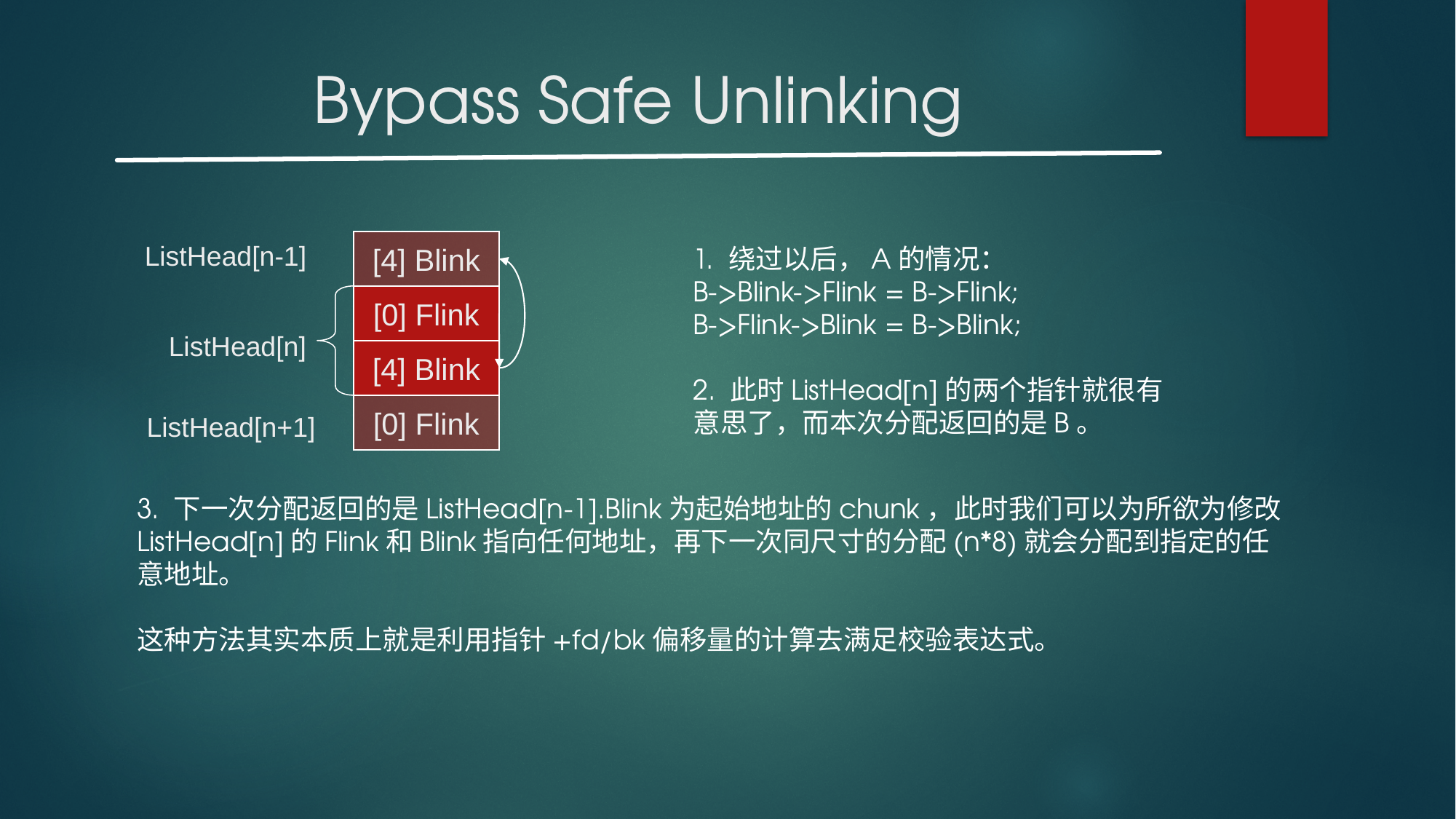

# Bypass Safe Unlinking
[4] Blink
ListHead[n-1]
1. 绕过以后，A的情况：
B->Blink->Flink = B->Flink;
B->Flink->Blink = B->Blink;

2. 此时ListHead[n]的两个指针就很有意思了，而本次分配返回的是B。

[0] Flink
ListHead[n]
[4] Blink
[0] Flink
ListHead[n+1]
3. 下一次分配返回的是ListHead[n-1].Blink为起始地址的chunk，此时我们可以为所欲为修改ListHead[n]的Flink和Blink指向任何地址，再下一次同尺寸的分配(n*8)就会分配到指定的任意地址。

这种方法其实本质上就是利用指针+fd/bk偏移量的计算去满足校验表达式。